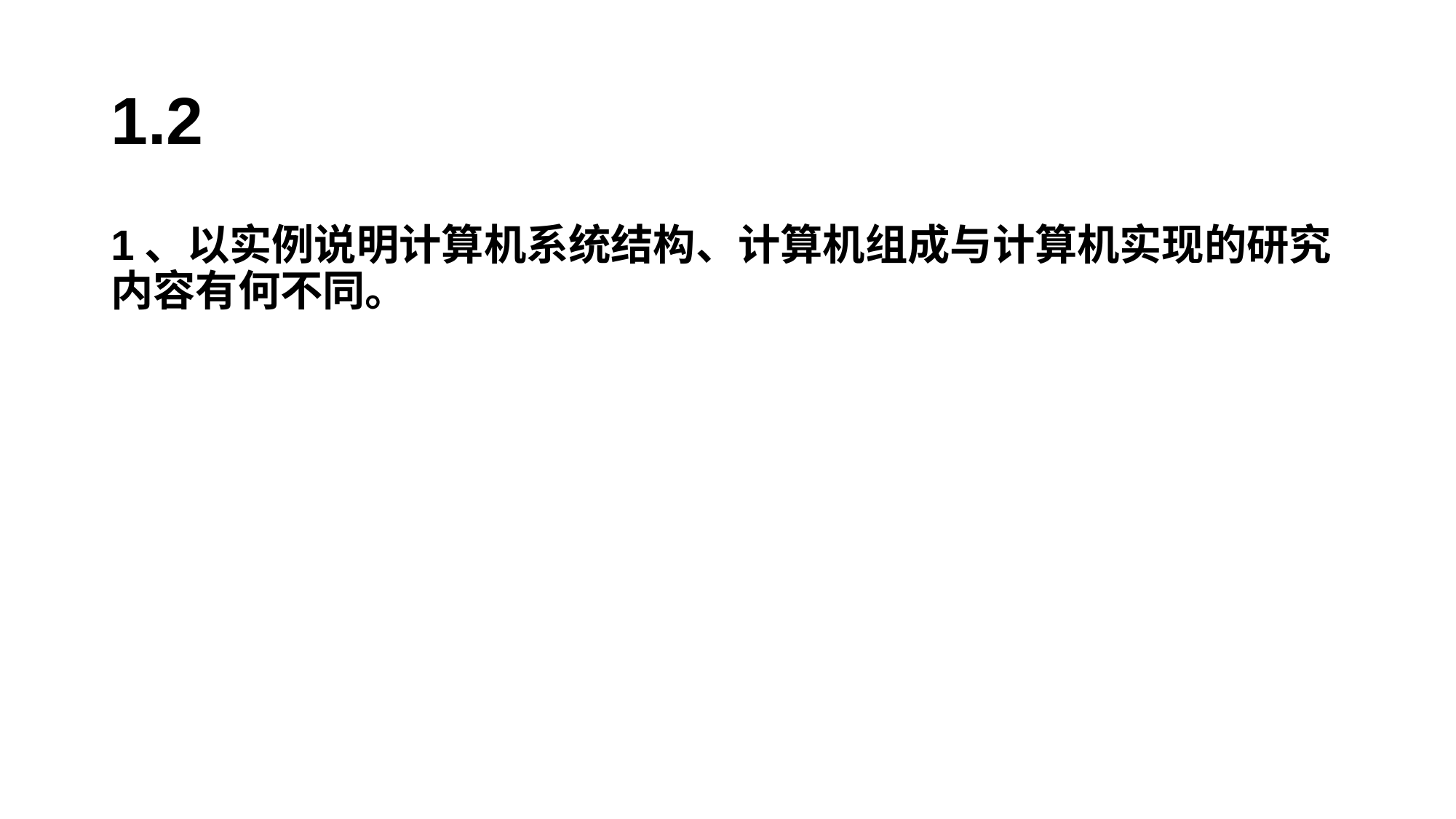

# 1.2
1、以实例说明计算机系统结构、计算机组成与计算机实现的研究内容有何不同。